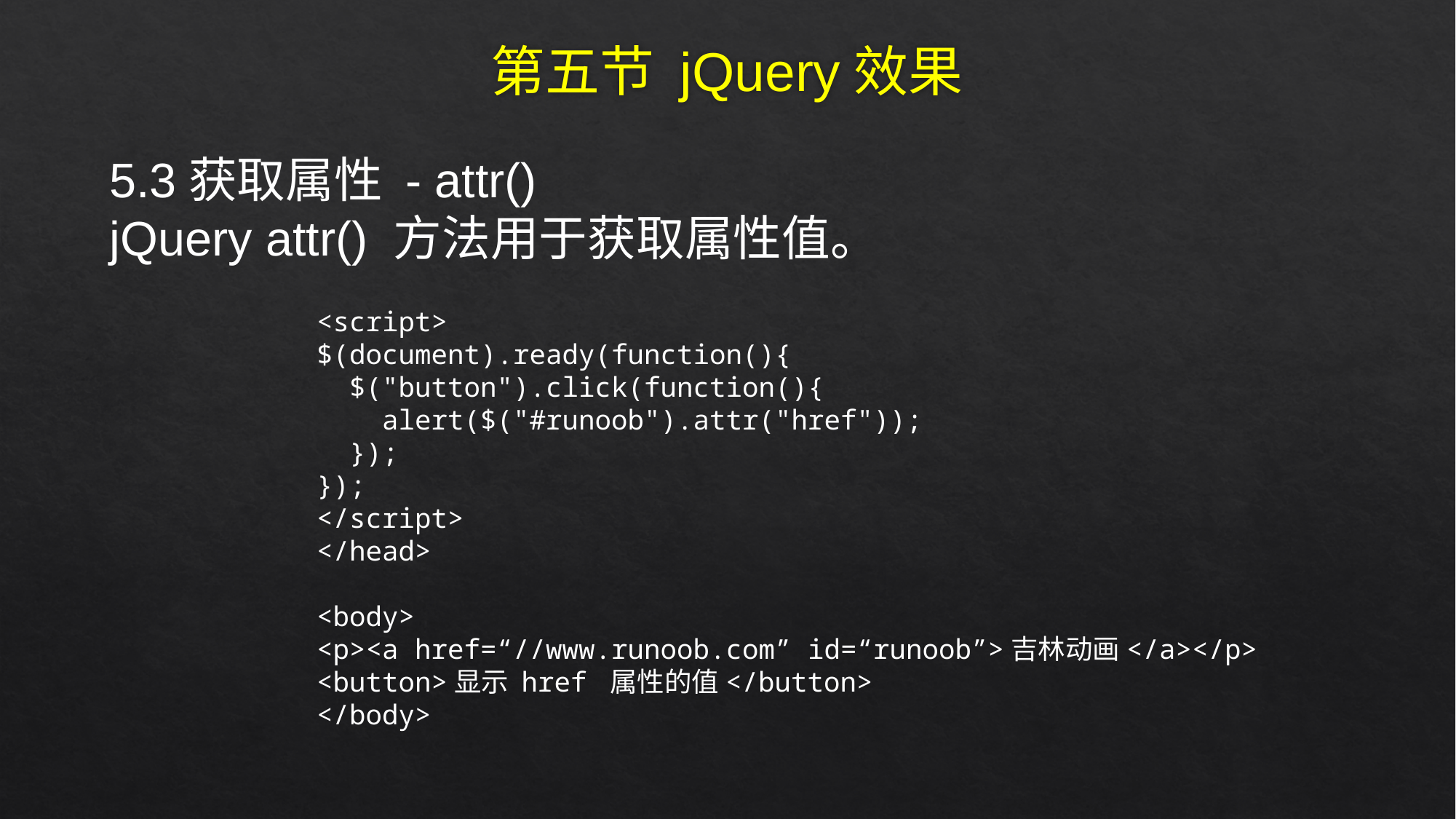

# 第五节 jQuery效果
5.3获取属性 - attr()
jQuery attr() 方法用于获取属性值。

<script>
$(document).ready(function(){
  $("button").click(function(){
    alert($("#runoob").attr("href"));
  });
});
</script>
</head>

<body>
<p><a href=“//www.runoob.com” id=“runoob”>吉林动画</a></p>
<button>显示 href 属性的值</button>
</body>